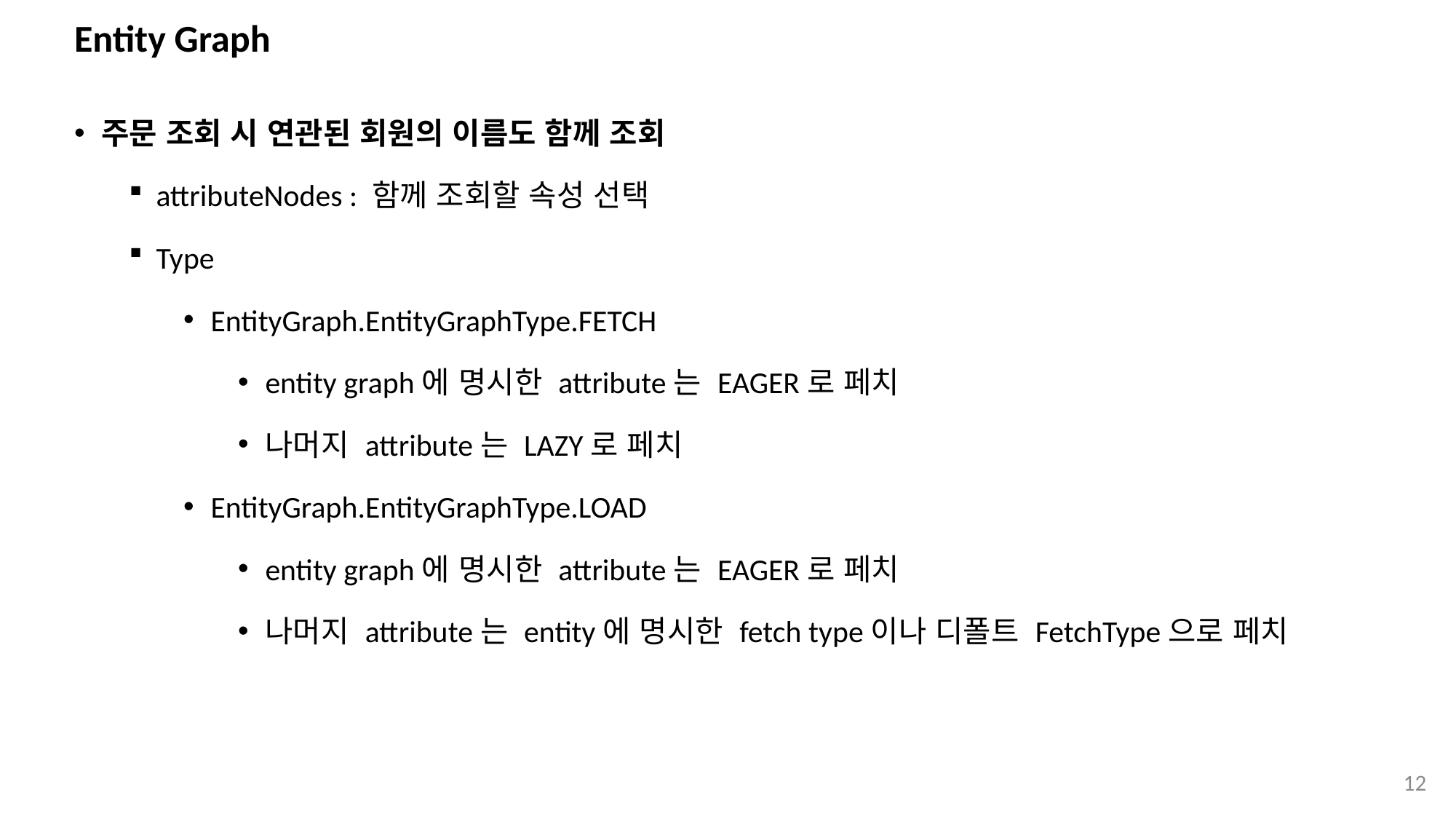

# Entity Graph
주문 조회 시 연관된 회원의 이름도 함께 조회
attributeNodes : 함께 조회할 속성 선택
Type
EntityGraph.EntityGraphType.FETCH
entity graph에 명시한 attribute는 EAGER로 페치
나머지 attribute는 LAZY로 페치
EntityGraph.EntityGraphType.LOAD
entity graph에 명시한 attribute는 EAGER로 페치
나머지 attribute는 entity에 명시한 fetch type이나 디폴트 FetchType으로 페치

12